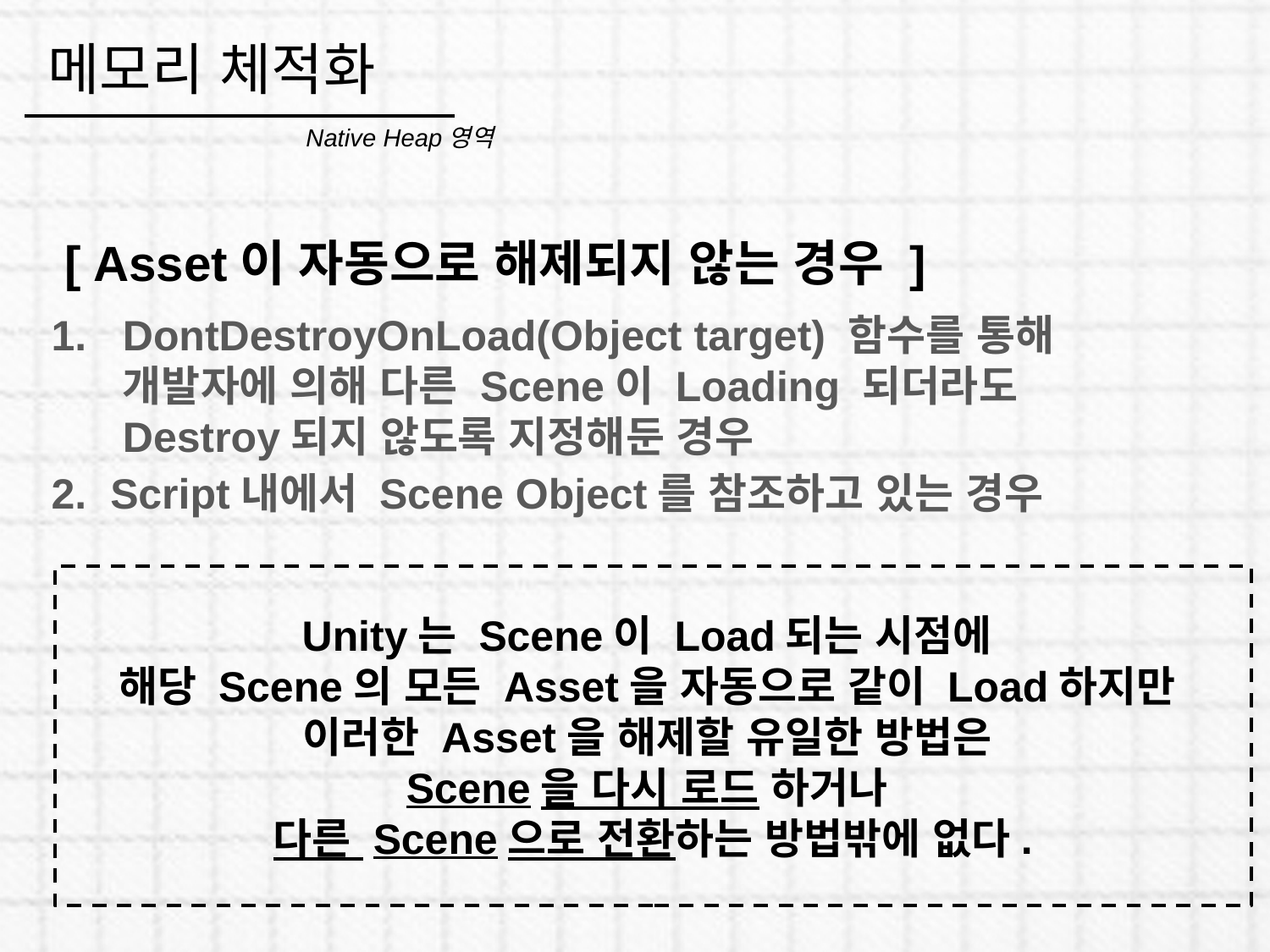

메모리 체적화
Native Heap영역
 [ Asset이 자동으로 해제되지 않는 경우 ]

DontDestroyOnLoad(Object target) 함수를 통해
개발자에 의해 다른 Scene이 Loading 되더라도
Destroy되지 않도록 지정해둔 경우

2.  Script내에서 Scene Object를 참조하고 있는 경우

Unity는 Scene이 Load되는 시점에
해당 Scene의 모든 Asset을 자동으로 같이 Load하지만
이러한 Asset을 해제할 유일한 방법은
Scene을 다시 로드 하거나
다른 Scene으로 전환하는 방법밖에 없다.